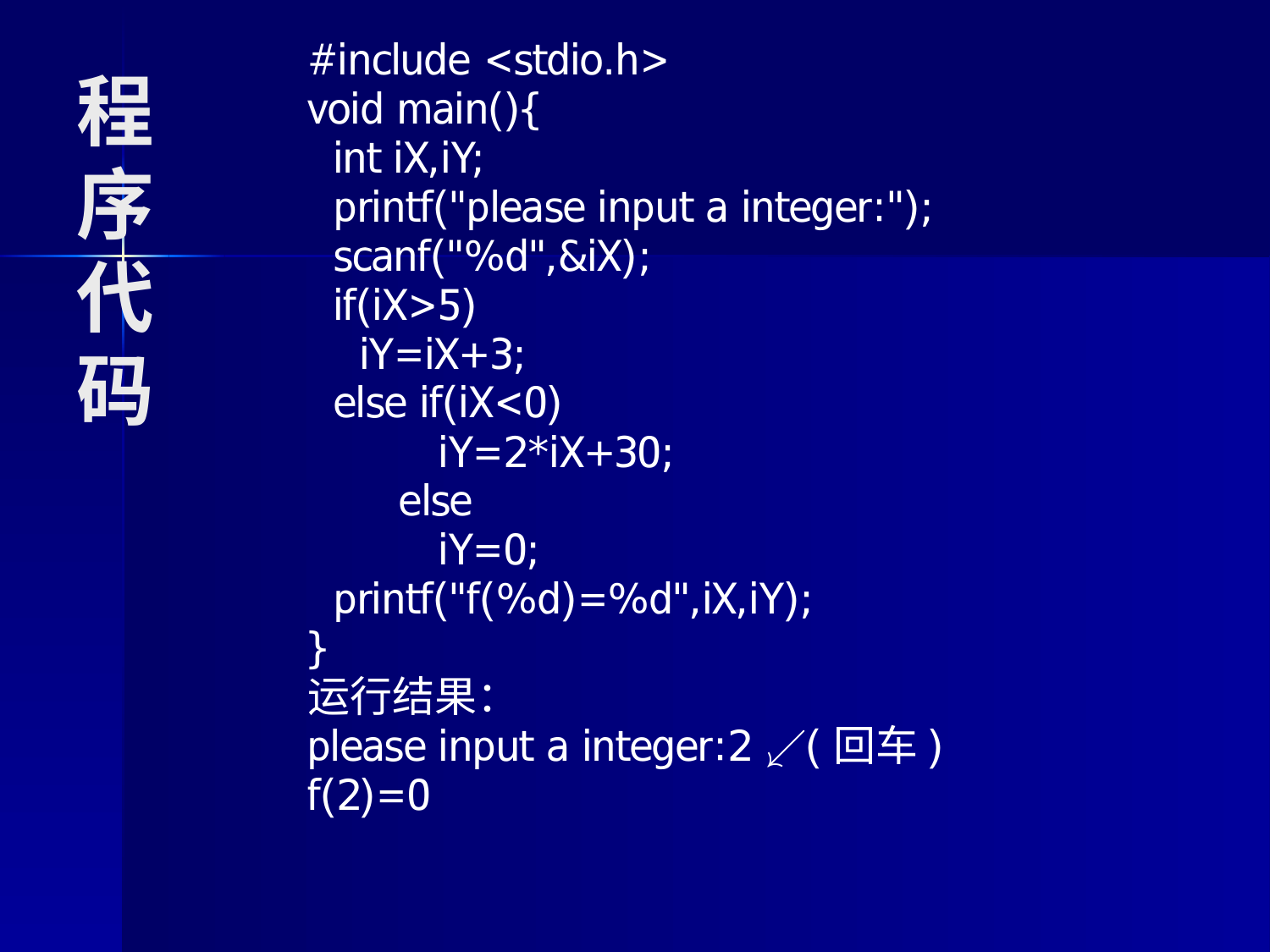

# 程序代码
#include <stdio.h>
void main(){
  int iX,iY;
  printf("please input a integer:");
  scanf("%d",&iX);
  if(iX>5)
    iY=iX+3;
  else if(iX<0)
          iY=2*iX+30;
       else
          iY=0;
  printf("f(%d)=%d",iX,iY);
}
运行结果：
please input a integer:2 ↙(回车)
f(2)=0